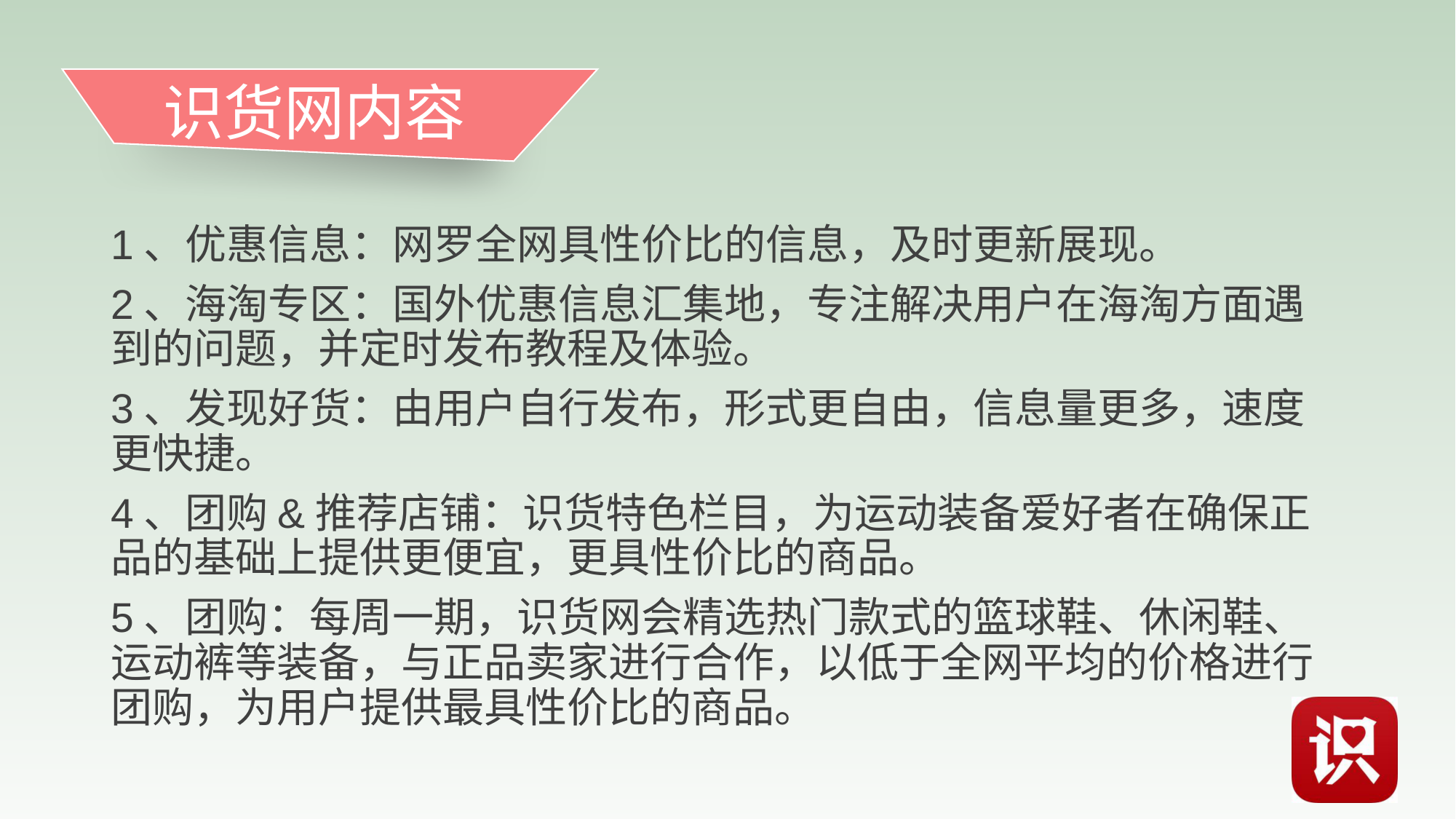

# 识货网内容
1、优惠信息：网罗全网具性价比的信息，及时更新展现。
2、海淘专区：国外优惠信息汇集地，专注解决用户在海淘方面遇到的问题，并定时发布教程及体验。
3、发现好货：由用户自行发布，形式更自由，信息量更多，速度更快捷。
4、团购&推荐店铺：识货特色栏目，为运动装备爱好者在确保正品的基础上提供更便宜，更具性价比的商品。
5、团购：每周一期，识货网会精选热门款式的篮球鞋、休闲鞋、运动裤等装备，与正品卖家进行合作，以低于全网平均的价格进行团购，为用户提供最具性价比的商品。